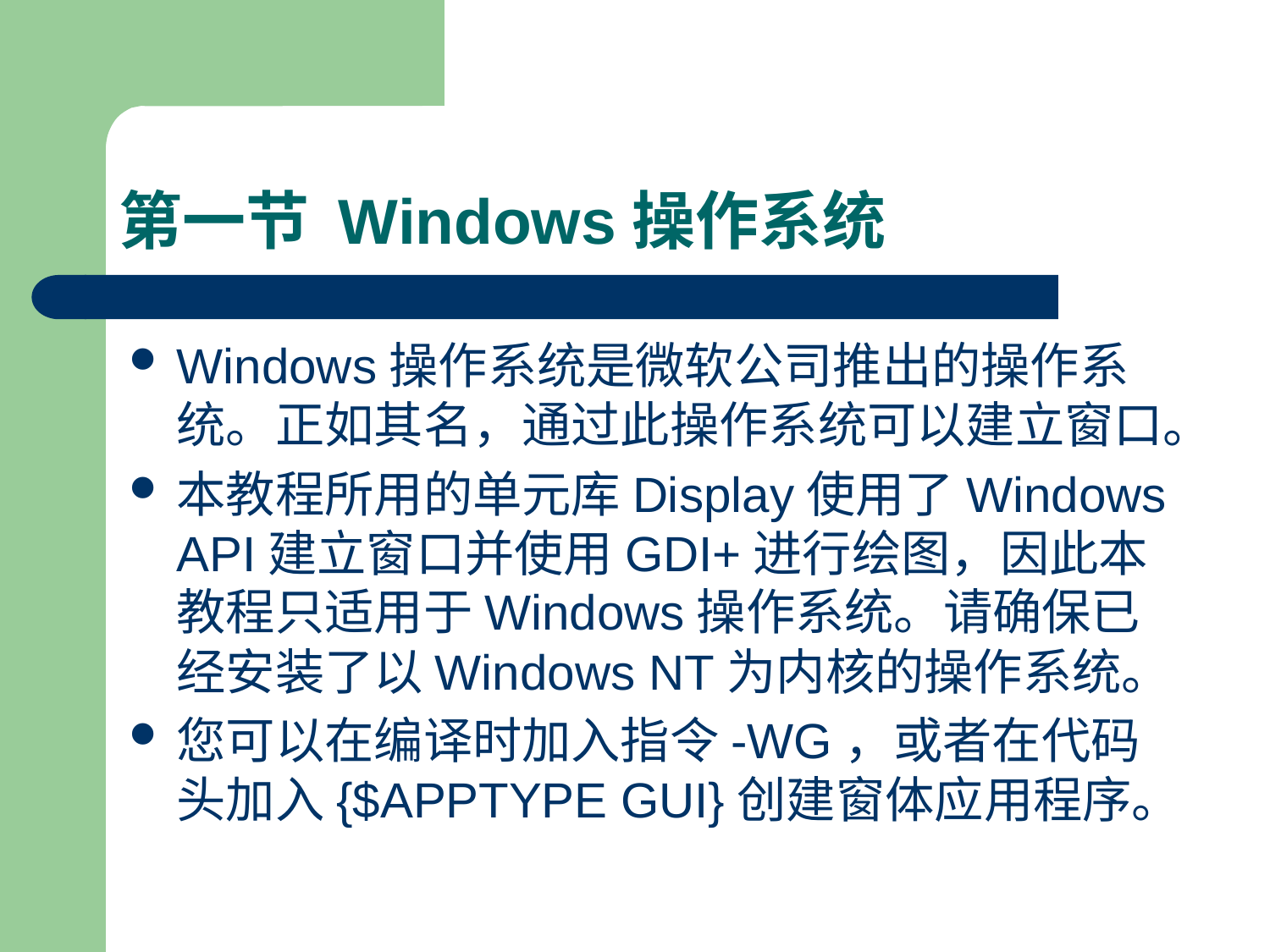

# 第一节 Windows操作系统
Windows操作系统是微软公司推出的操作系统。正如其名，通过此操作系统可以建立窗口。
本教程所用的单元库Display使用了Windows API建立窗口并使用GDI+进行绘图，因此本教程只适用于Windows操作系统。请确保已经安装了以Windows NT为内核的操作系统。
您可以在编译时加入指令-WG，或者在代码头加入{$APPTYPE GUI}创建窗体应用程序。